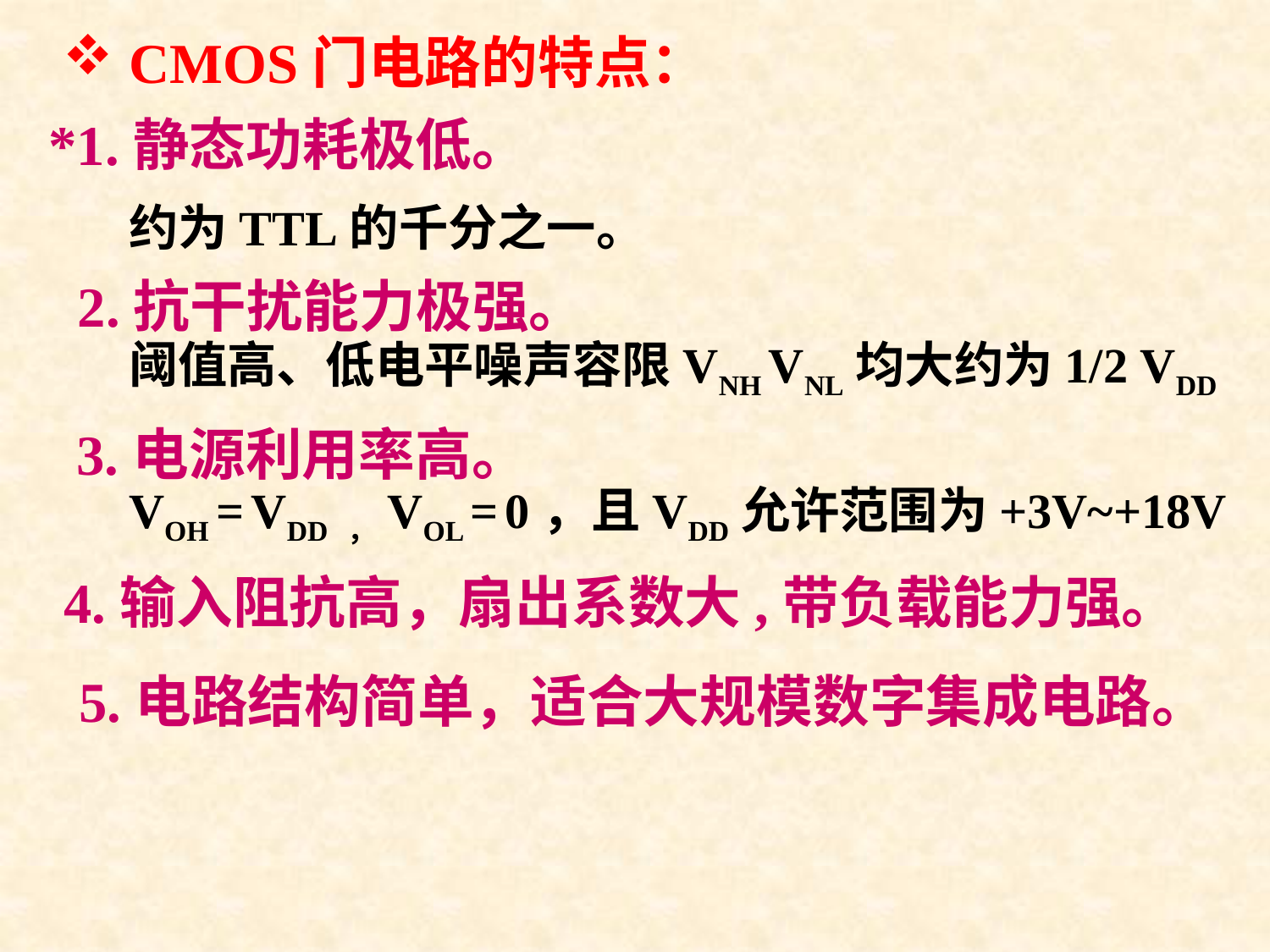

CMOS门电路的特点：
*1.静态功耗极低。
约为TTL的千分之一。
2.抗干扰能力极强。
阈值高、低电平噪声容限VNH VNL均大约为1/2 VDD
3.电源利用率高。
VOH = VDD ，VOL = 0，且VDD允许范围为+3V~+18V
 4.输入阻抗高，扇出系数大,带负载能力强。
 5.电路结构简单，适合大规模数字集成电路。
41